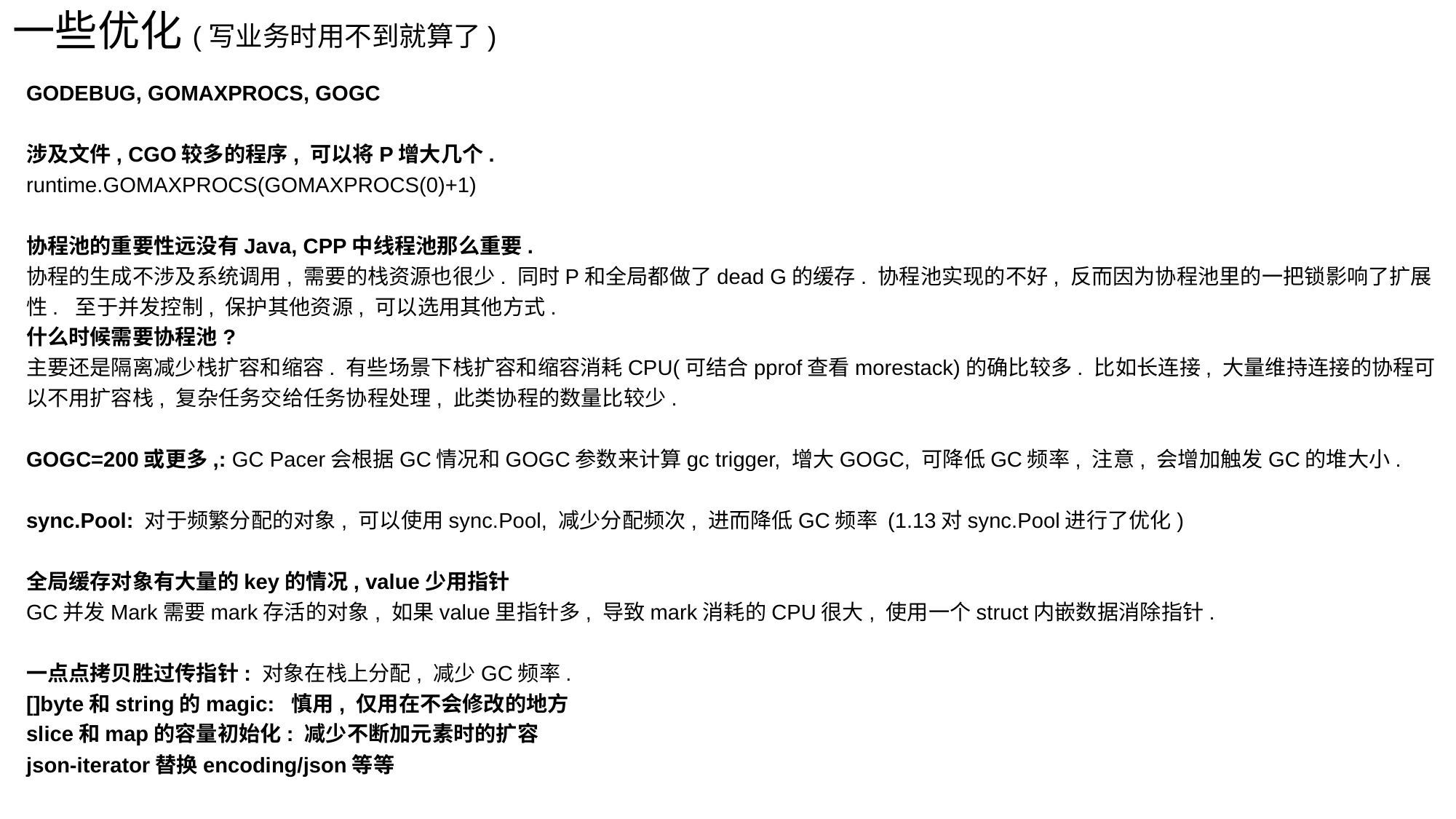

一些优化(写业务时用不到就算了)
GODEBUG, GOMAXPROCS, GOGC

涉及文件, CGO较多的程序, 可以将P增大几个.
runtime.GOMAXPROCS(GOMAXPROCS(0)+1)

协程池的重要性远没有Java, CPP中线程池那么重要.
协程的生成不涉及系统调用, 需要的栈资源也很少. 同时P和全局都做了dead G的缓存. 协程池实现的不好, 反而因为协程池里的一把锁影响了扩展性.  至于并发控制, 保护其他资源, 可以选用其他方式.
什么时候需要协程池?
主要还是隔离减少栈扩容和缩容. 有些场景下栈扩容和缩容消耗CPU(可结合pprof查看morestack)的确比较多. 比如长连接, 大量维持连接的协程可以不用扩容栈, 复杂任务交给任务协程处理, 此类协程的数量比较少.

GOGC=200或更多,: GC Pacer会根据GC情况和GOGC参数来计算gc trigger, 增大GOGC, 可降低GC频率, 注意, 会增加触发GC的堆大小.

sync.Pool: 对于频繁分配的对象, 可以使用sync.Pool, 减少分配频次, 进而降低GC频率 (1.13对sync.Pool进行了优化)

全局缓存对象有大量的key的情况, value少用指针
GC并发Mark需要mark存活的对象, 如果value里指针多, 导致mark消耗的CPU很大, 使用一个struct内嵌数据消除指针.

一点点拷贝胜过传指针: 对象在栈上分配, 减少GC频率.
[]byte和string的magic:  慎用, 仅用在不会修改的地方
slice和map的容量初始化: 减少不断加元素时的扩容
json-iterator替换encoding/json等等